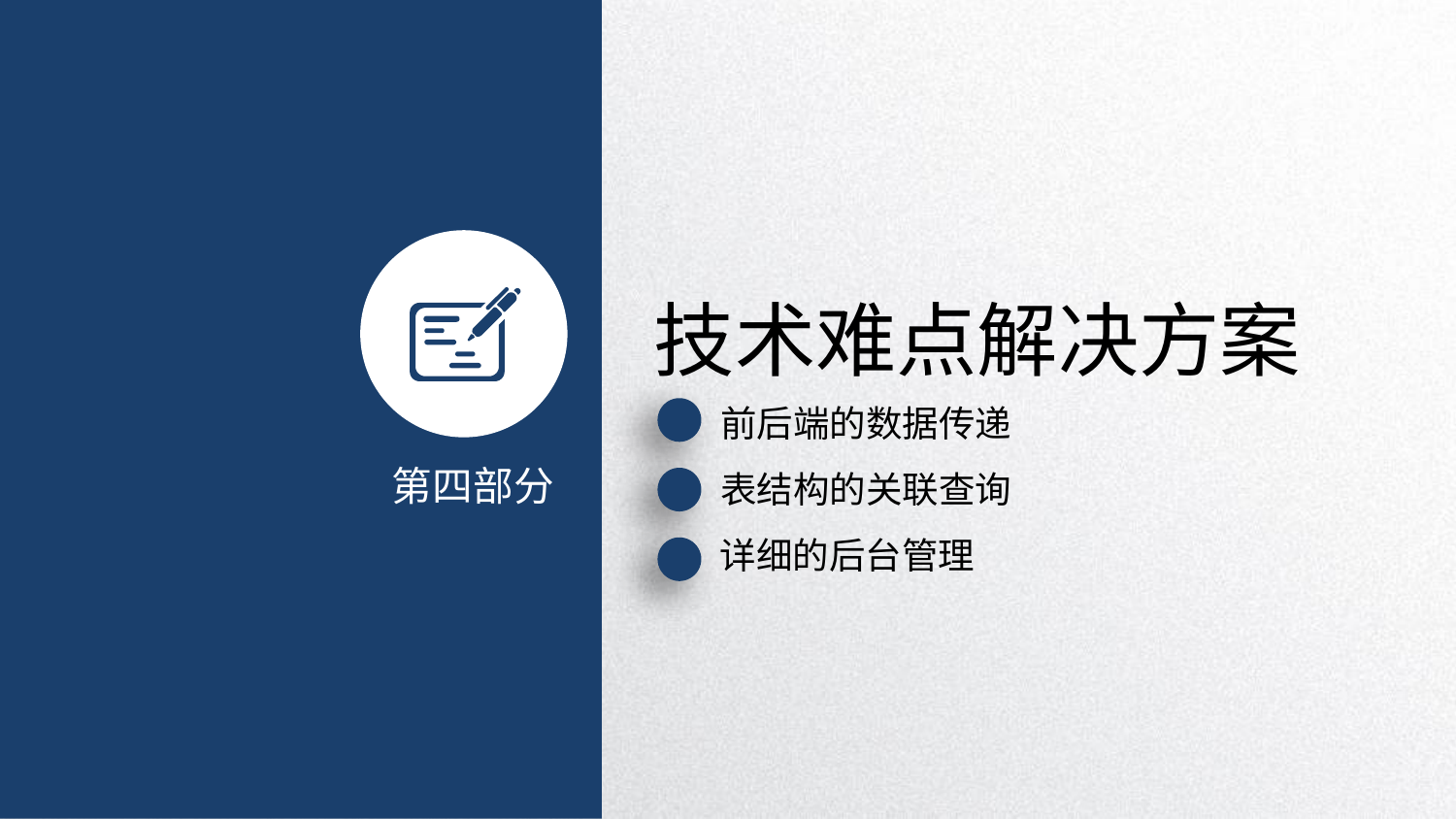

技术难点解决方案
前后端的数据传递

表结构的关联查询
第四部分

详细的后台管理